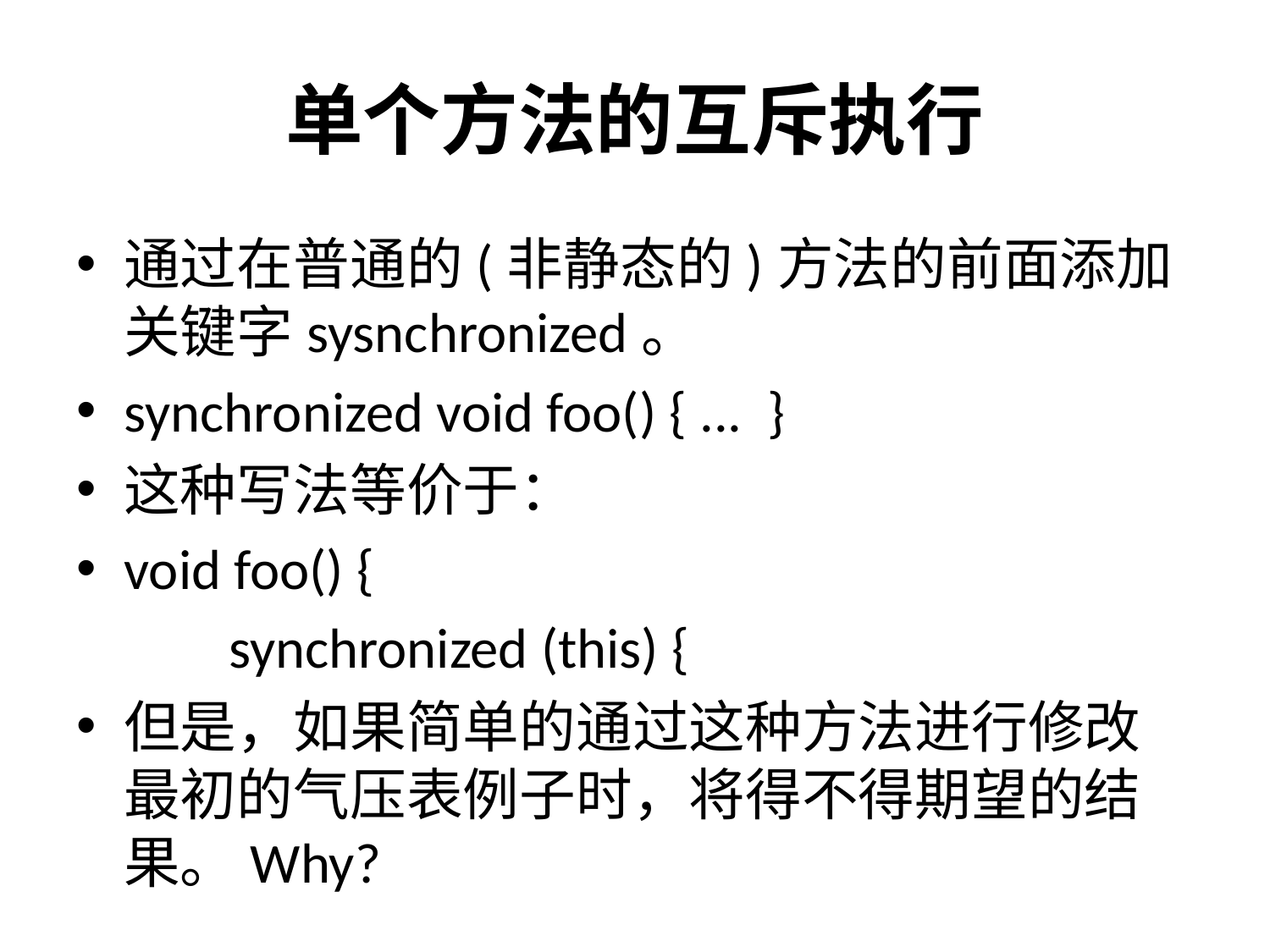

# 单个方法的互斥执行
通过在普通的(非静态的)方法的前面添加关键字sysnchronized。
synchronized void foo() { ...  }
这种写法等价于：
void foo() {
	  synchronized (this) {
但是，如果简单的通过这种方法进行修改最初的气压表例子时，将得不得期望的结果。Why?